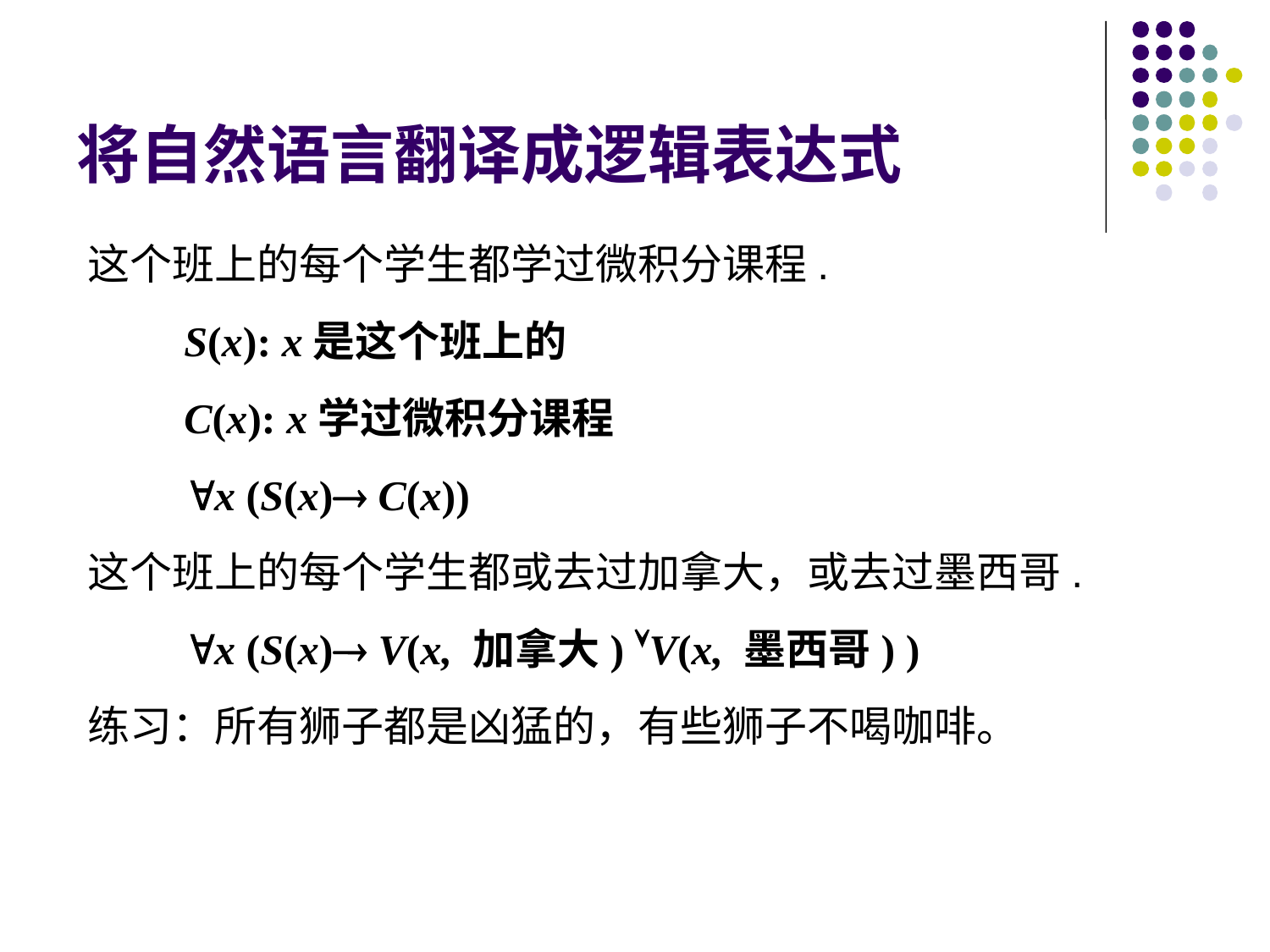

# 将自然语言翻译成逻辑表达式
这个班上的每个学生都学过微积分课程.
S(x): x是这个班上的
C(x): x学过微积分课程
∀x (S(x)→ C(x))
这个班上的每个学生都或去过加拿大，或去过墨西哥.
∀x (S(x)→ V(x, 加拿大) ∨V(x, 墨西哥) )
练习：所有狮子都是凶猛的，有些狮子不喝咖啡。